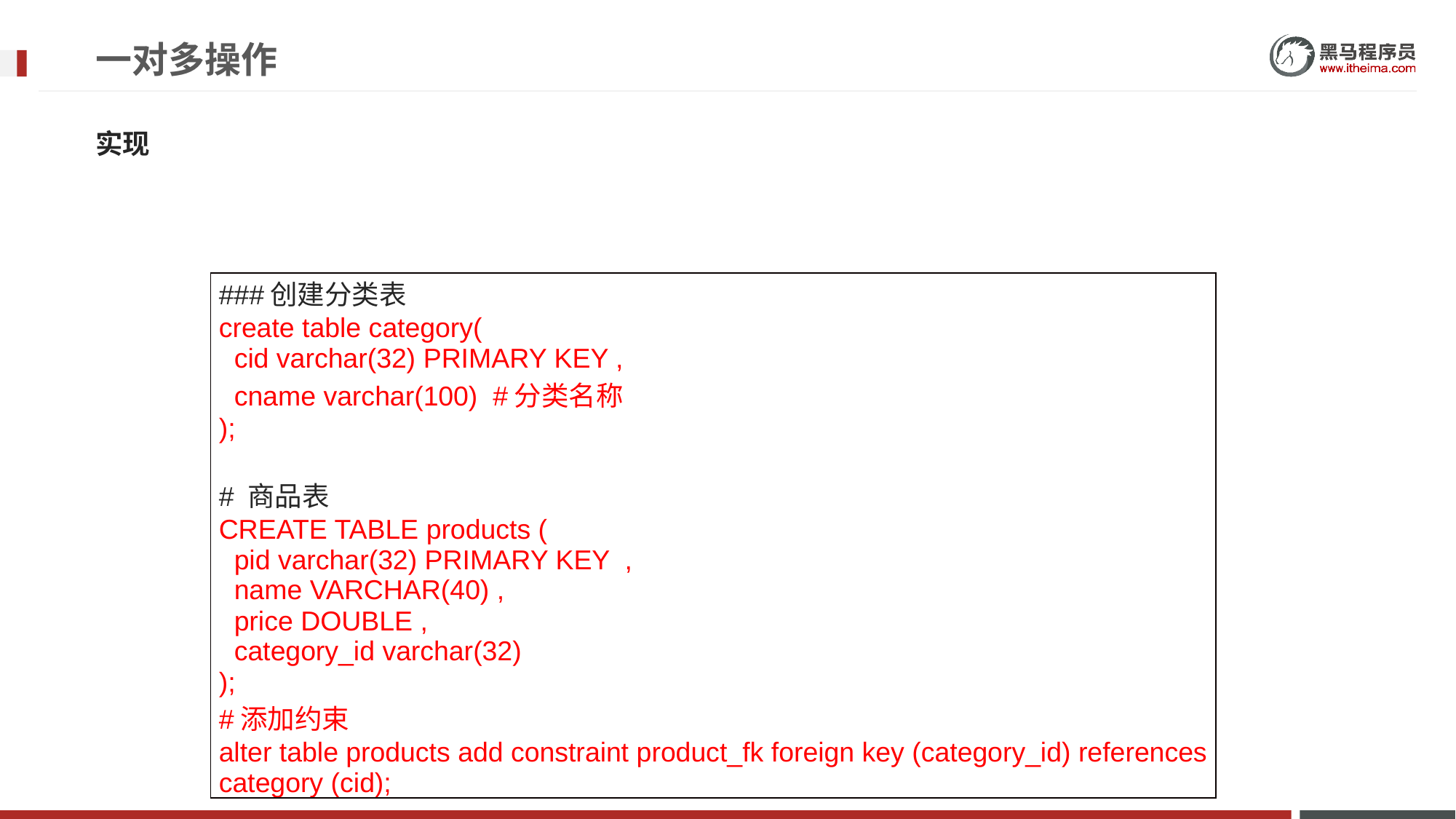

# 一对多操作
实现

| ###创建分类表 create table category( cid varchar(32) PRIMARY KEY , cname varchar(100) #分类名称 ); # 商品表 CREATE TABLE products ( pid varchar(32) PRIMARY KEY , name VARCHAR(40) , price DOUBLE , category\_id varchar(32) ); #添加约束 alter table products add constraint product\_fk foreign key (category\_id) references category (cid); |
| --- |